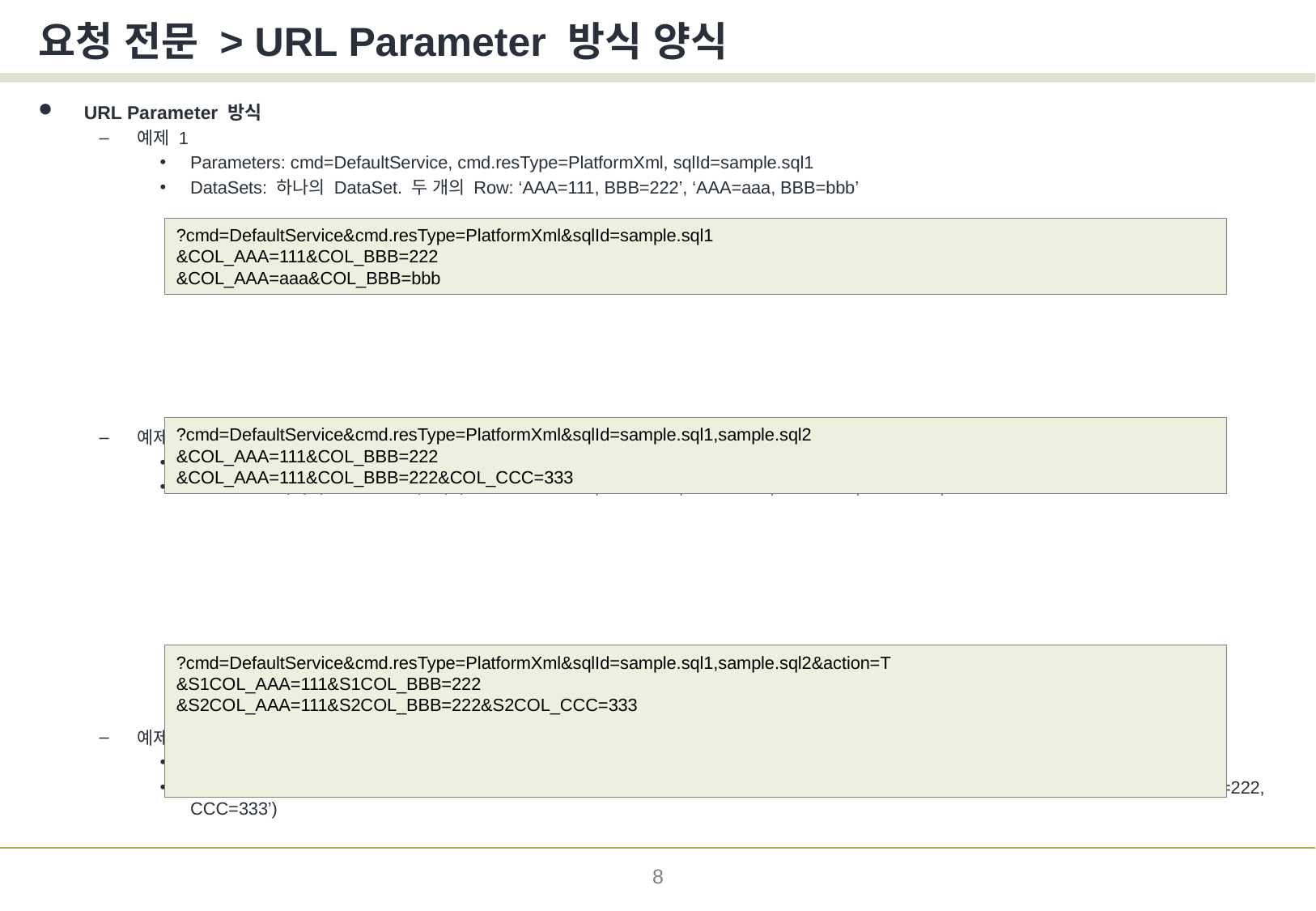

# 요청 전문 > URL Parameter 방식 양식
URL Parameter 방식
예제 1
Parameters: cmd=DefaultService, cmd.resType=PlatformXml, sqlId=sample.sql1
DataSets: 하나의 DataSet. 두 개의 Row: ‘AAA=111, BBB=222’, ‘AAA=aaa, BBB=bbb’

예제 2
Parameters: cmd=DefaultService, cmd.resType=PlatformXml, sqlId=sample.sql1,sample.sql2
DataSets: 하나의 DataSet. 두 개의 Row: ‘AAA=111, BBB=222, CCC=333’, ‘AAA=111, BBB=222, CCC=null’

예제 3
Parameters: cmd=DefaultService, cmd.resType=PlatformXml, sqlId=sample.sql1,sample.sql2, action=T
DataSets: 두 개의 DataSet. 첫 번째 DataSet은 하나의 Row(‘AAA=111, BBB=222’). 두 번째 DataSet은 하나의 Row(‘AAA=111, BBB=222, CCC=333’)

?cmd=DefaultService&cmd.resType=PlatformXml&sqlId=sample.sql1
&COL_AAA=111&COL_BBB=222
&COL_AAA=aaa&COL_BBB=bbb
?cmd=DefaultService&cmd.resType=PlatformXml&sqlId=sample.sql1,sample.sql2
&COL_AAA=111&COL_BBB=222
&COL_AAA=111&COL_BBB=222&COL_CCC=333
?cmd=DefaultService&cmd.resType=PlatformXml&sqlId=sample.sql1,sample.sql2&action=T
&S1COL_AAA=111&S1COL_BBB=222
&S2COL_AAA=111&S2COL_BBB=222&S2COL_CCC=333
8